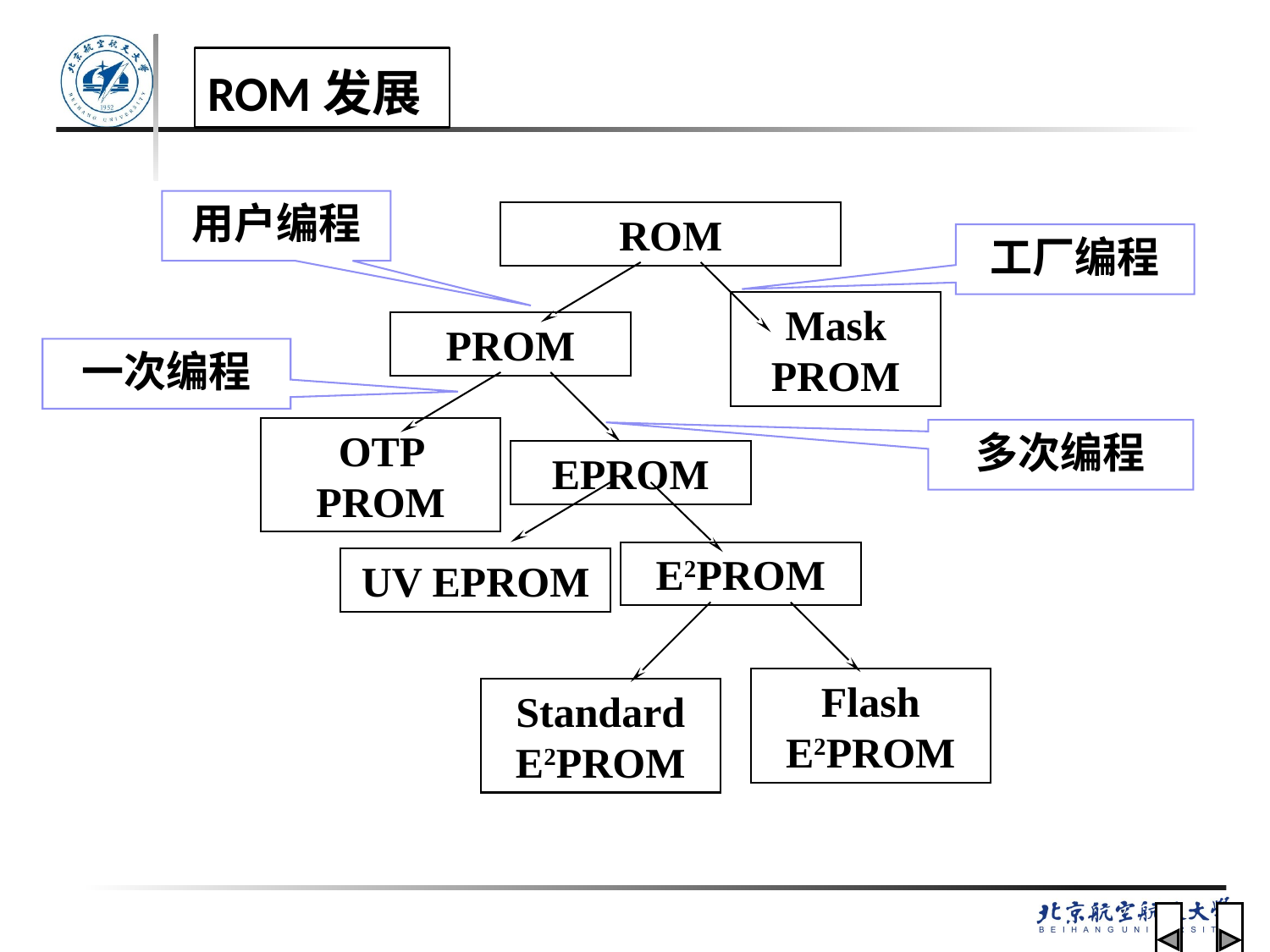

# ROM发展
用户编程
ROM
工厂编程

Mask PROM
PROM
一次编程

OTP PROM
多次编程
EPROM

E2PROM
UV EPROM

Flash E2PROM
Standard E2PROM